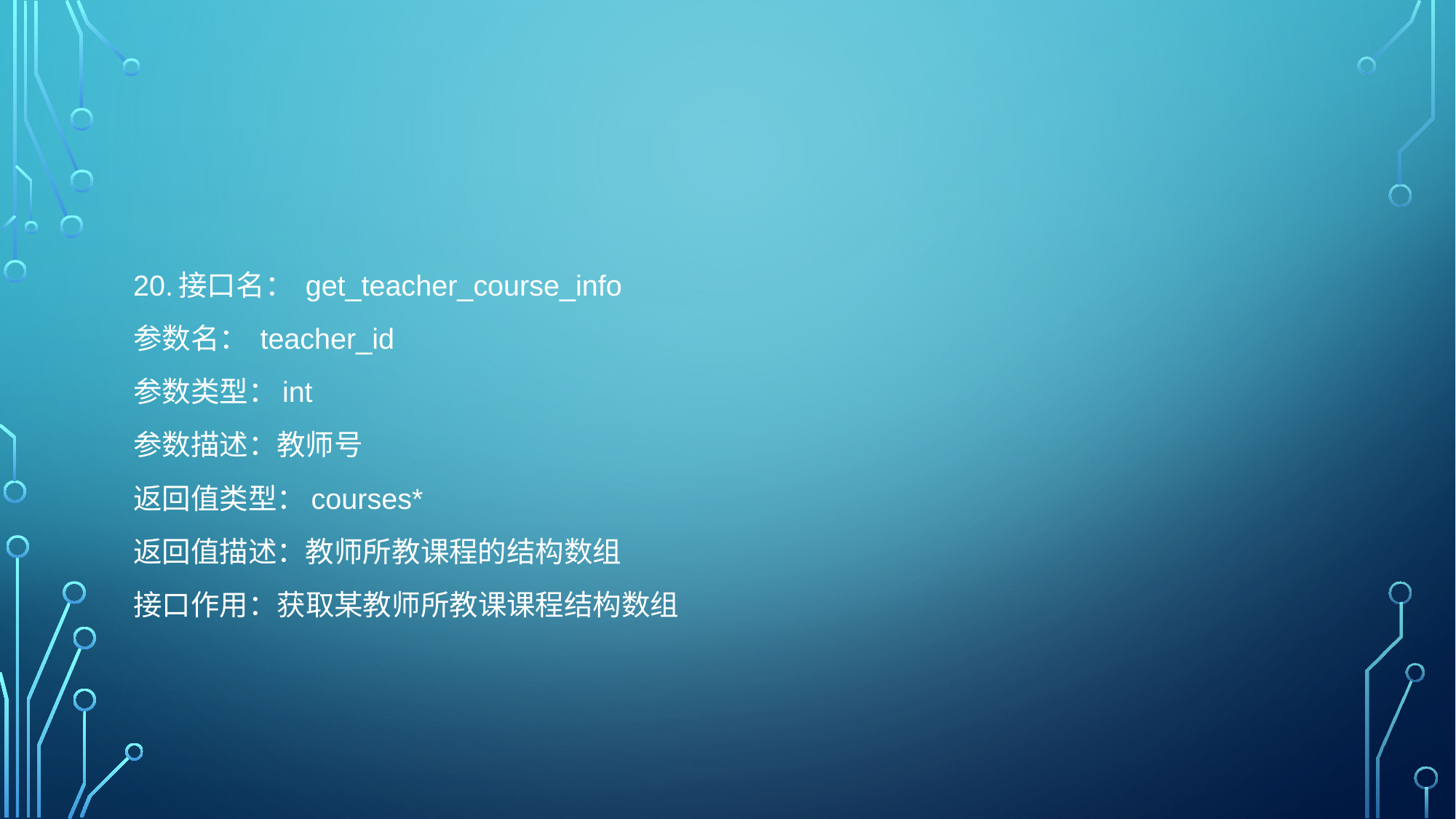

#

20.接口名： get_teacher_course_info
参数名： teacher_id
参数类型：int
参数描述：教师号
返回值类型：courses*
返回值描述：教师所教课程的结构数组
接口作用：获取某教师所教课课程结构数组